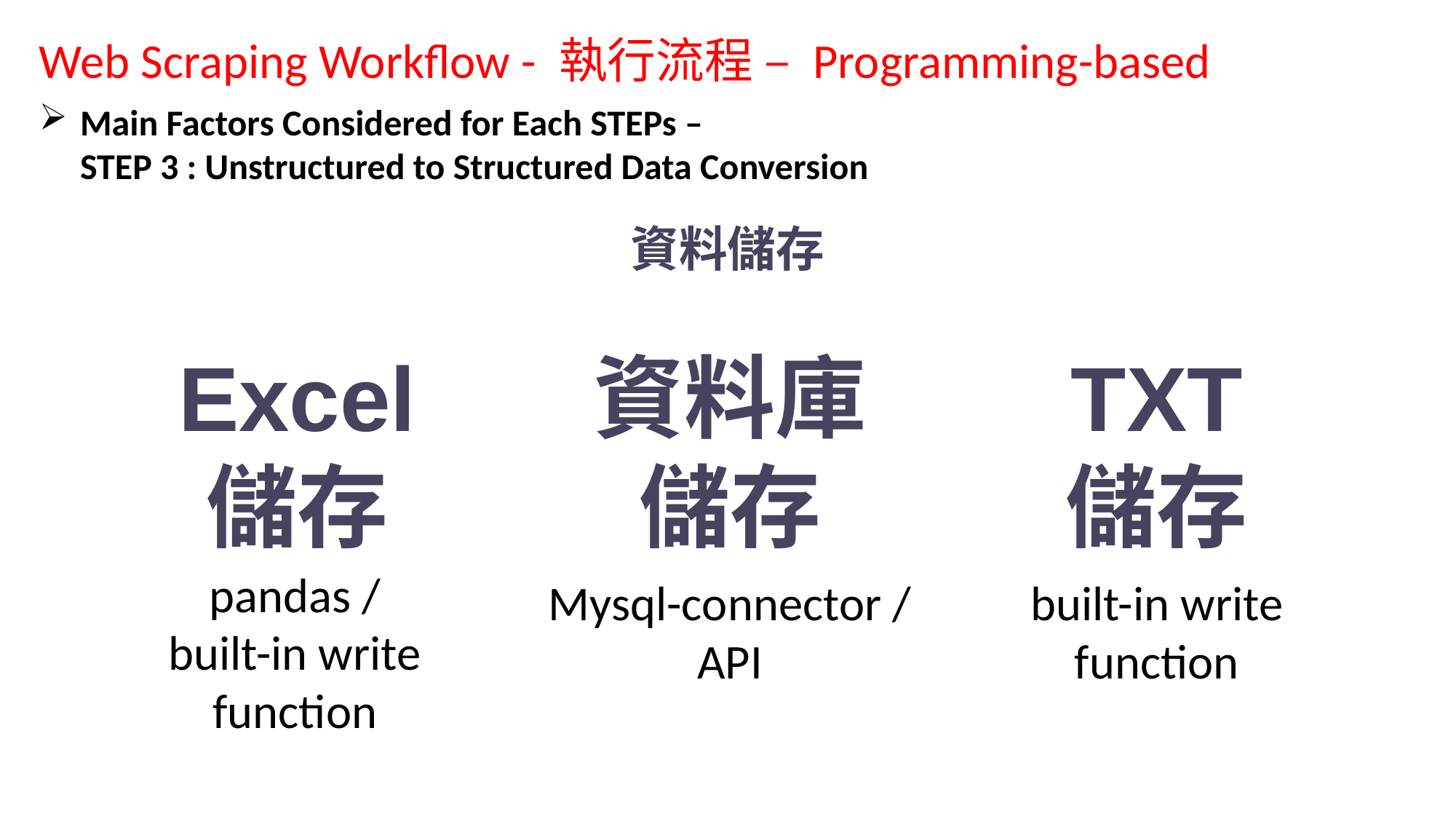

Web Scraping Workflow - 執行流程 – Programming-based
Main Factors Considered for Each STEPs –
STEP 3 : Unstructured to Structured Data Conversion
資料儲存
Excel
儲存
資料庫
儲存
TXT
儲存
pandas /
built-in write function
Mysql-connector /
API
built-in write function